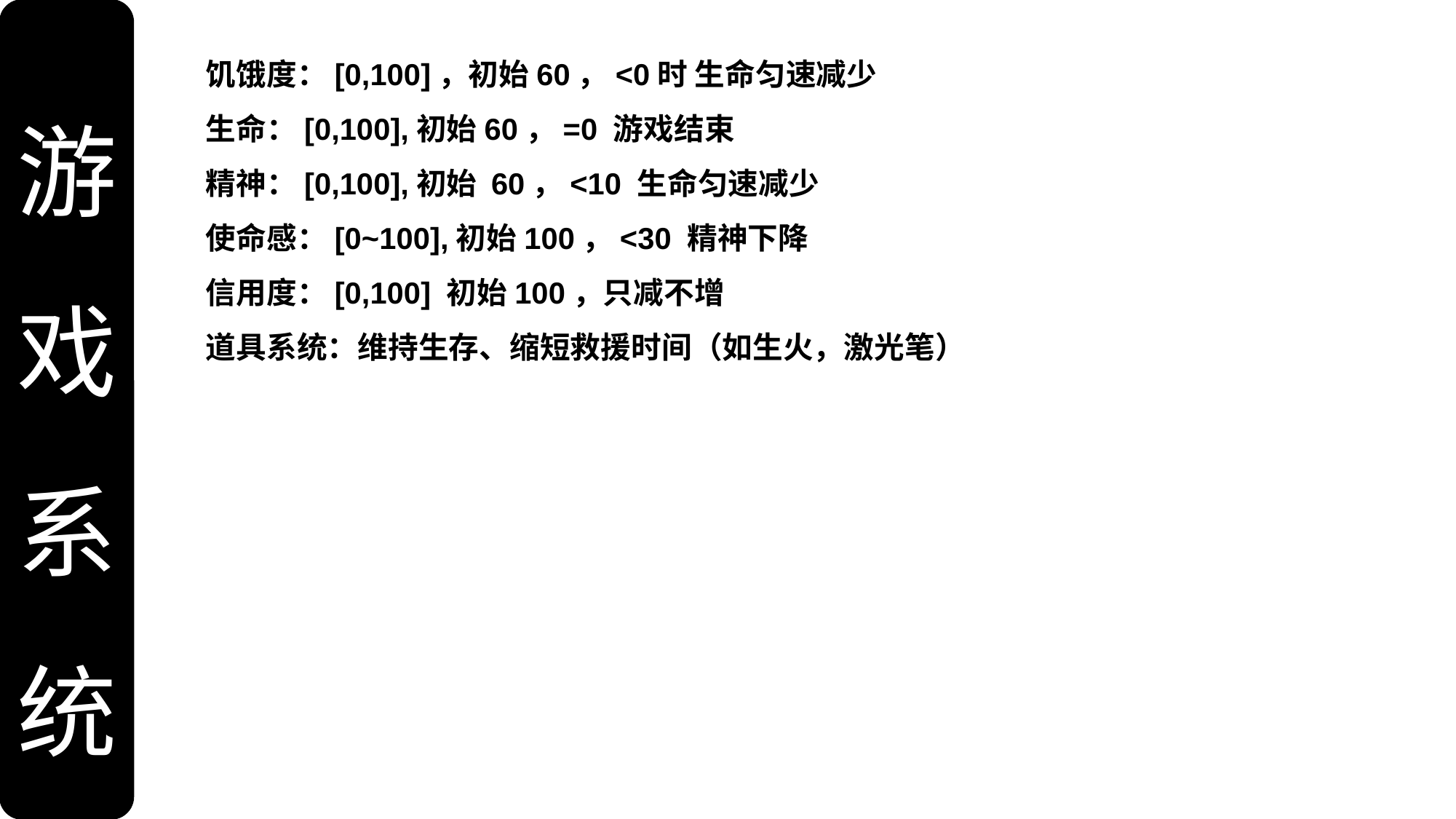

游
戏
系统
饥饿度：[0,100]，初始60，<0时 生命匀速减少
生命：[0,100],初始60，=0 游戏结束
精神：[0,100],初始 60，<10 生命匀速减少
使命感：[0~100],初始100，<30 精神下降
信用度：[0,100] 初始100，只减不增
道具系统：维持生存、缩短救援时间（如生火，激光笔）